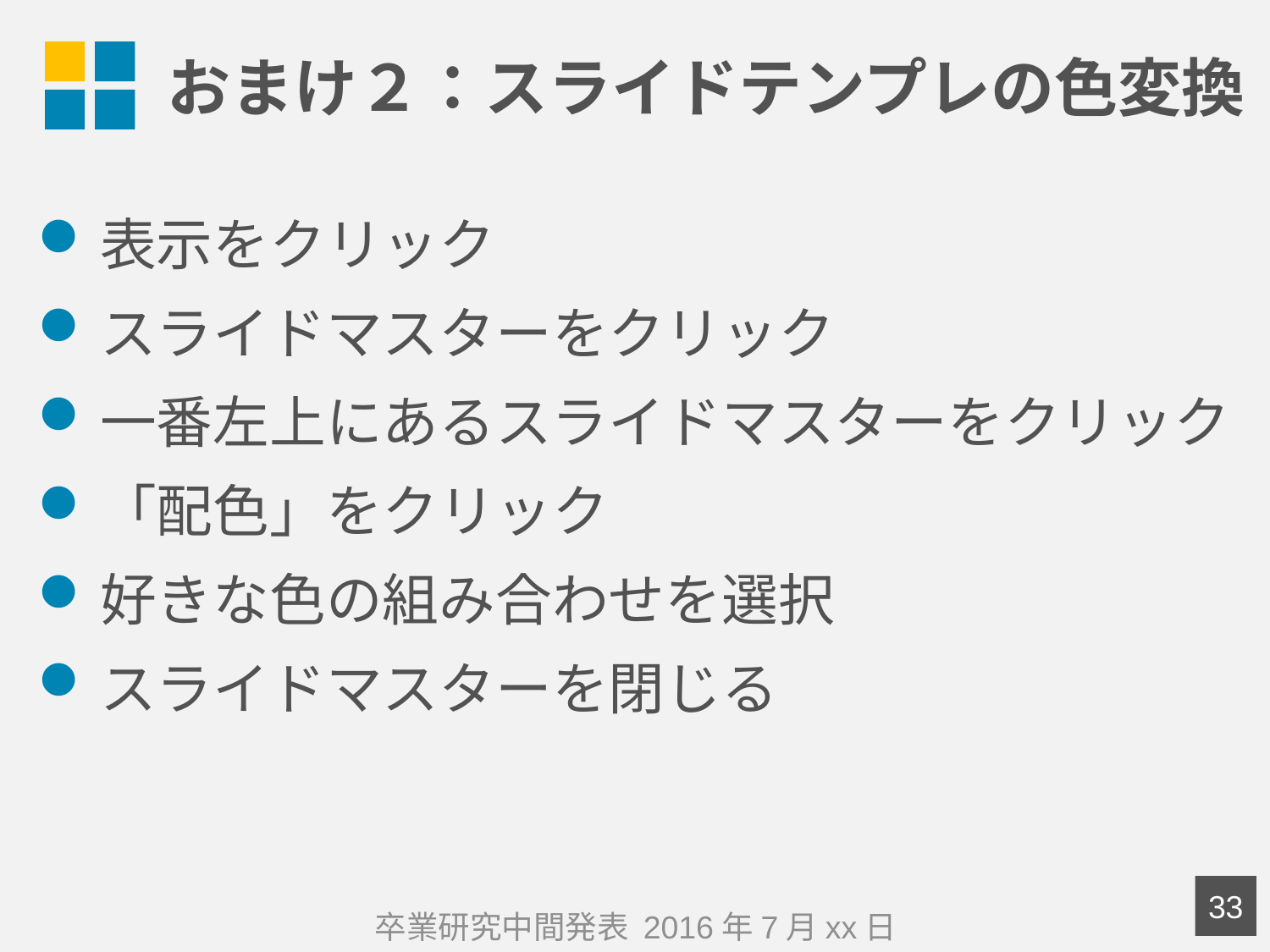

# おまけ２：スライドテンプレの色変換
表示をクリック
スライドマスターをクリック
一番左上にあるスライドマスターをクリック
「配色」をクリック
好きな色の組み合わせを選択
スライドマスターを閉じる

33
卒業研究中間発表 2016年7月xx日